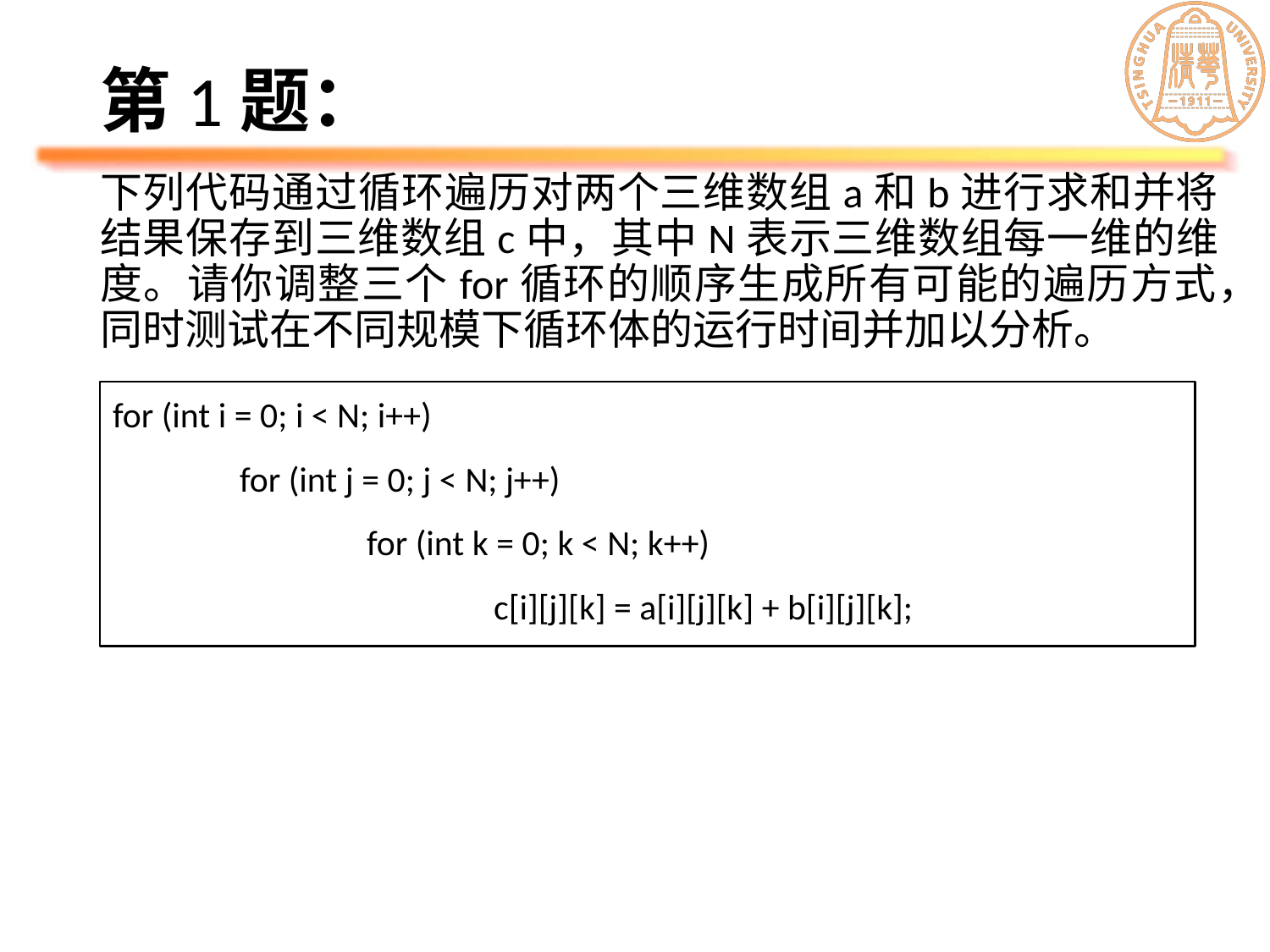

# 第1题：
下列代码通过循环遍历对两个三维数组a和b进行求和并将结果保存到三维数组c中，其中N表示三维数组每一维的维度。请你调整三个for循环的顺序生成所有可能的遍历方式，同时测试在不同规模下循环体的运行时间并加以分析。
for (int i = 0; i < N; i++)
	for (int j = 0; j < N; j++)
		for (int k = 0; k < N; k++)
			c[i][j][k] = a[i][j][k] + b[i][j][k];
2